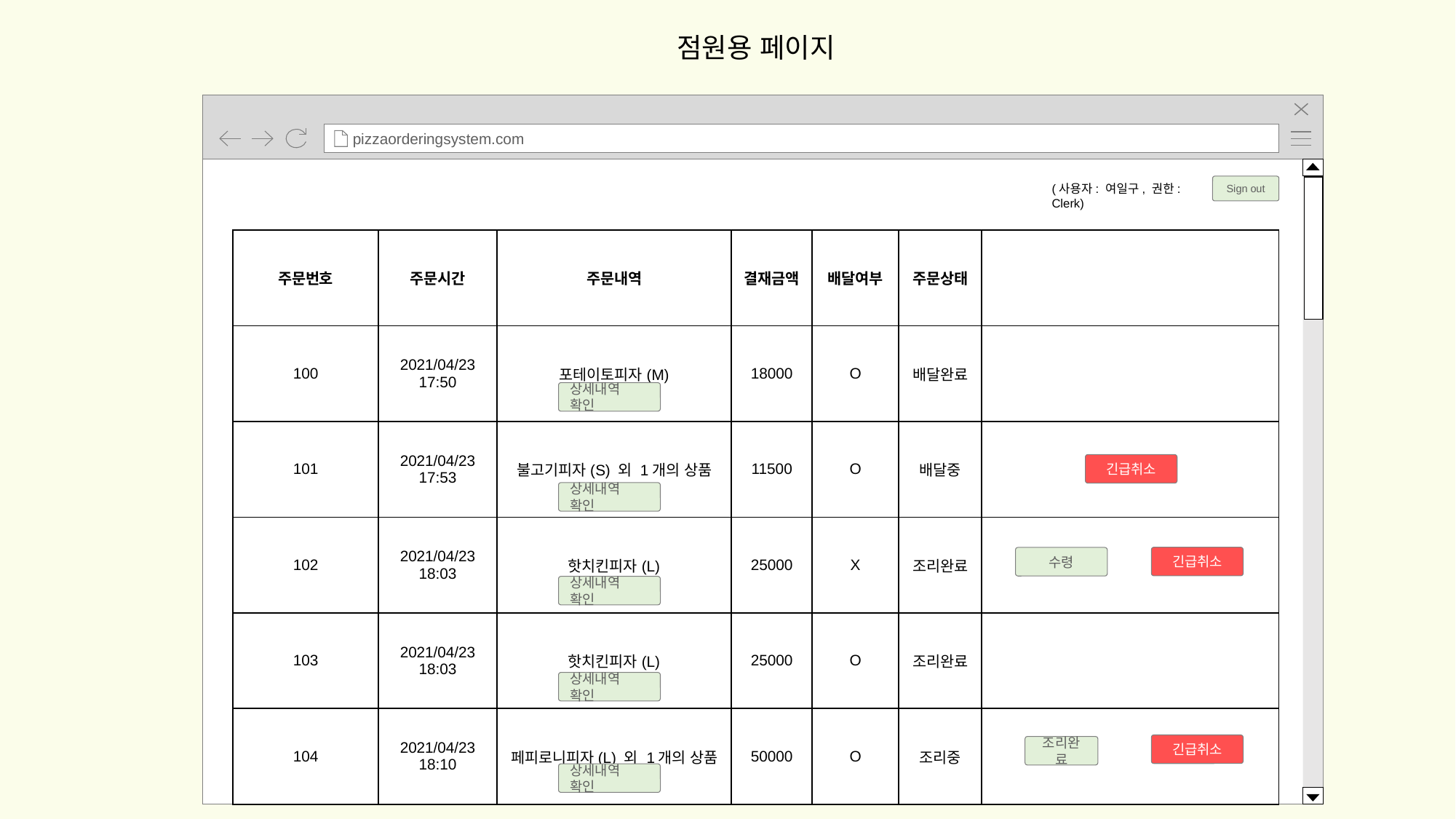

점원용 페이지

pizzaorderingsystem.com

(사용자: 여일구, 권한: Clerk)
Sign out
| 주문번호 | 주문시간 | 주문내역 | 결재금액 | 배달여부 | 주문상태 |  |
| --- | --- | --- | --- | --- | --- | --- |
| 100 | 2021/04/23 17:50 | 포테이토피자(M) | 18000 | O | 배달완료 |  |
| 101 | 2021/04/23 17:53 | 불고기피자(S) 외 1개의 상품 | 11500 | O | 배달중 |  |
| 102 | 2021/04/23 18:03 | 핫치킨피자(L) | 25000 | X | 조리완료 |  |
| 103 | 2021/04/23 18:03 | 핫치킨피자(L) | 25000 | O | 조리완료 |  |
| 104 | 2021/04/23 18:10 | 페피로니피자(L) 외 1개의 상품 | 50000 | O | 조리중 |  |
상세내역 확인
긴급취소
상세내역 확인
긴급취소
수령
상세내역 확인
상세내역 확인
긴급취소
조리완료
상세내역 확인